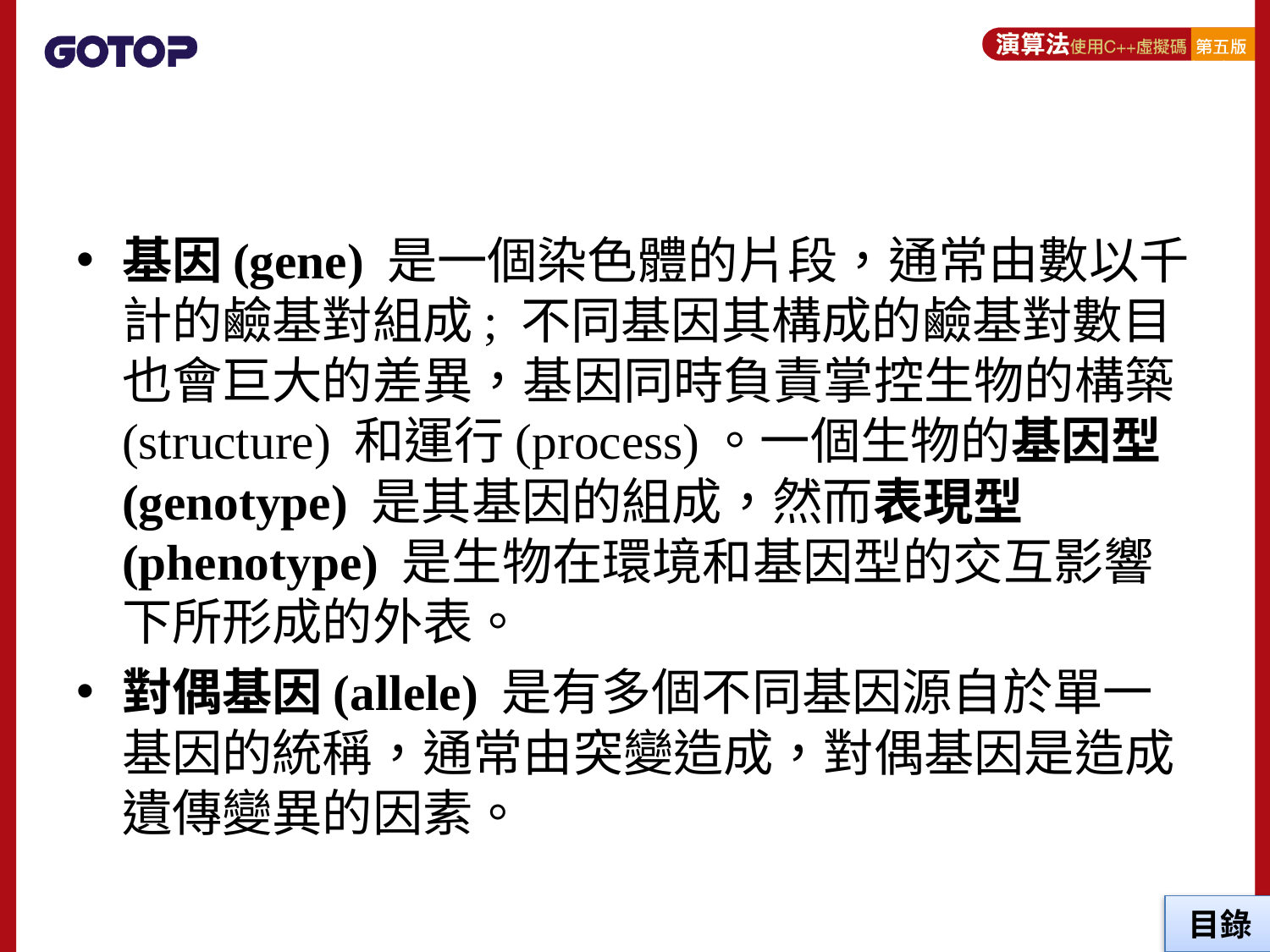

基因(gene) 是一個染色體的片段，通常由數以千計的鹼基對組成; 不同基因其構成的鹼基對數目也會巨大的差異，基因同時負責掌控生物的構築(structure) 和運行(process)。一個生物的基因型(genotype) 是其基因的組成，然而表現型(phenotype) 是生物在環境和基因型的交互影響下所形成的外表。
對偶基因(allele) 是有多個不同基因源自於單一基因的統稱，通常由突變造成，對偶基因是造成遺傳變異的因素。